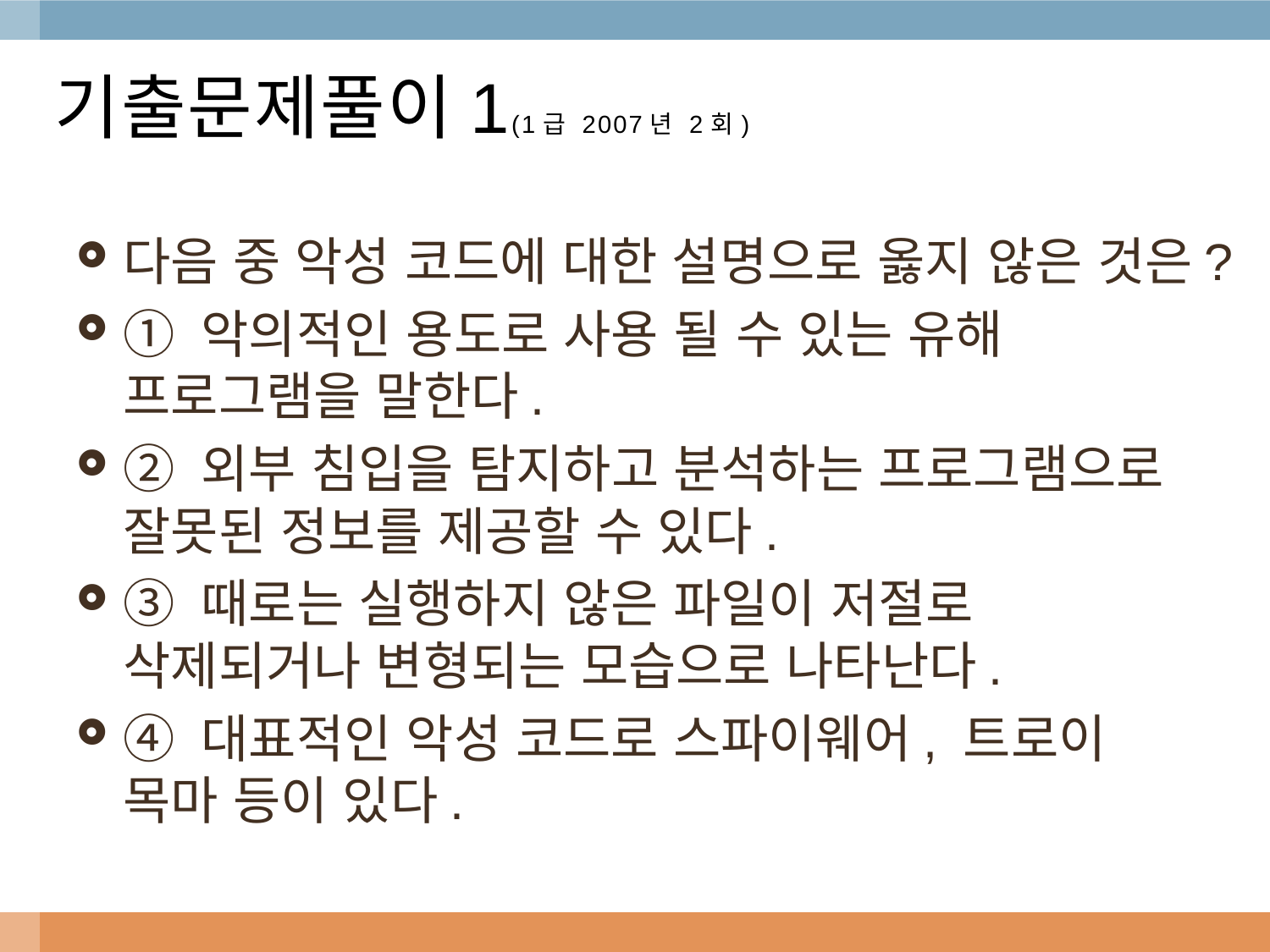

# 기출문제풀이1(1급 2007년 2회)
다음 중 악성 코드에 대한 설명으로 옳지 않은 것은?
① 악의적인 용도로 사용 될 수 있는 유해 프로그램을 말한다.
② 외부 침입을 탐지하고 분석하는 프로그램으로 잘못된 정보를 제공할 수 있다.
③ 때로는 실행하지 않은 파일이 저절로 삭제되거나 변형되는 모습으로 나타난다.
④ 대표적인 악성 코드로 스파이웨어, 트로이 목마 등이 있다.